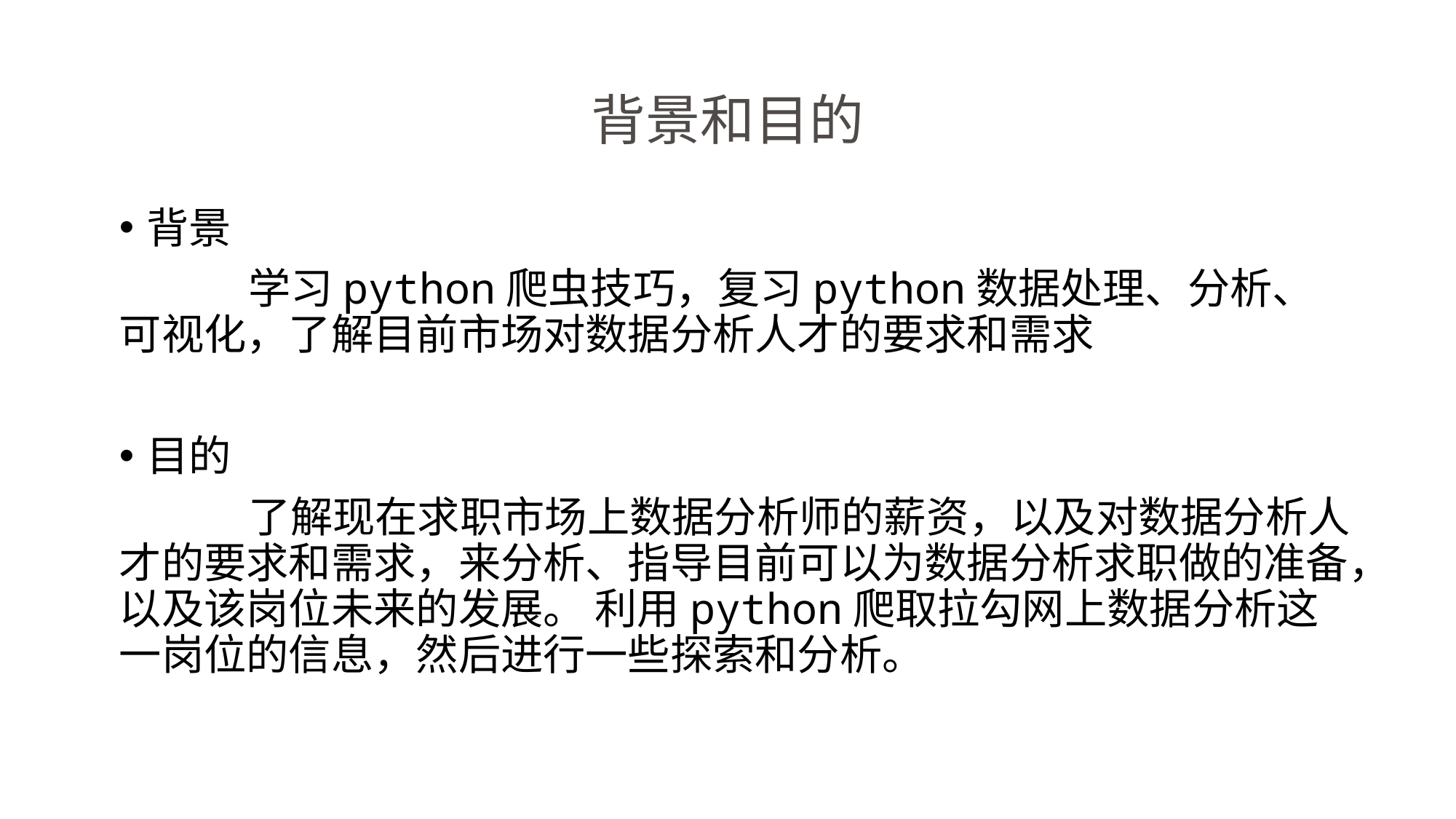

# 背景和目的
背景
	 学习python爬虫技巧，复习python数据处理、分析、可视化，了解目前市场对数据分析人才的要求和需求

目的
	 了解现在求职市场上数据分析师的薪资，以及对数据分析人才的要求和需求，来分析、指导目前可以为数据分析求职做的准备，以及该岗位未来的发展。 利用python爬取拉勾网上数据分析这一岗位的信息，然后进行一些探索和分析。